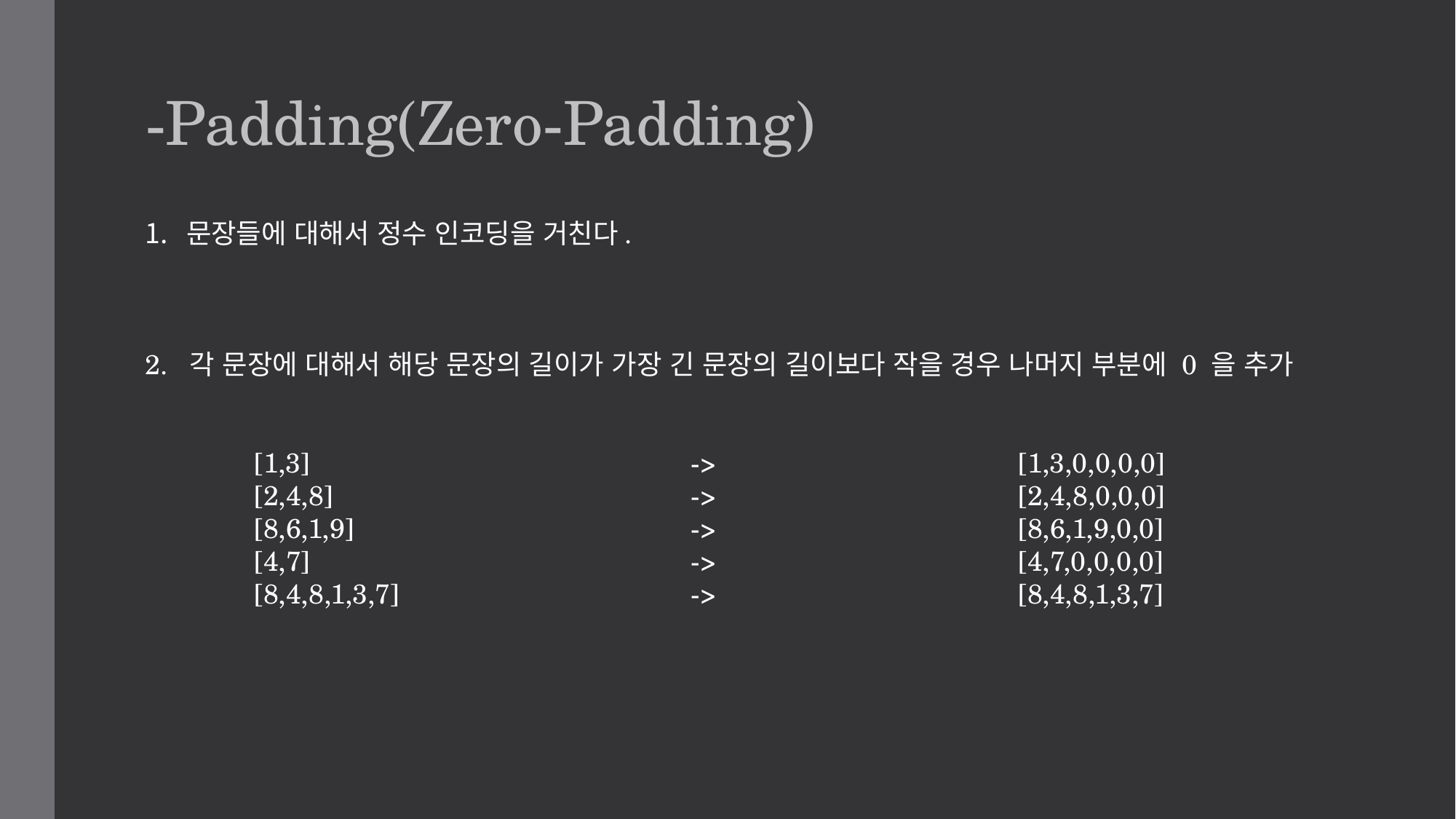

-Padding(Zero-Padding)
문장들에 대해서 정수 인코딩을 거친다.

2.  각 문장에 대해서 해당 문장의 길이가 가장 긴 문장의 길이보다 작을 경우 나머지 부분에 0 을 추가

	[1,3]				->			[1,3,0,0,0,0]
	[2,4,8]				->			[2,4,8,0,0,0]
	[8,6,1,9]				->			[8,6,1,9,0,0]
	[4,7]				->			[4,7,0,0,0,0]
	[8,4,8,1,3,7]			->			[8,4,8,1,3,7]